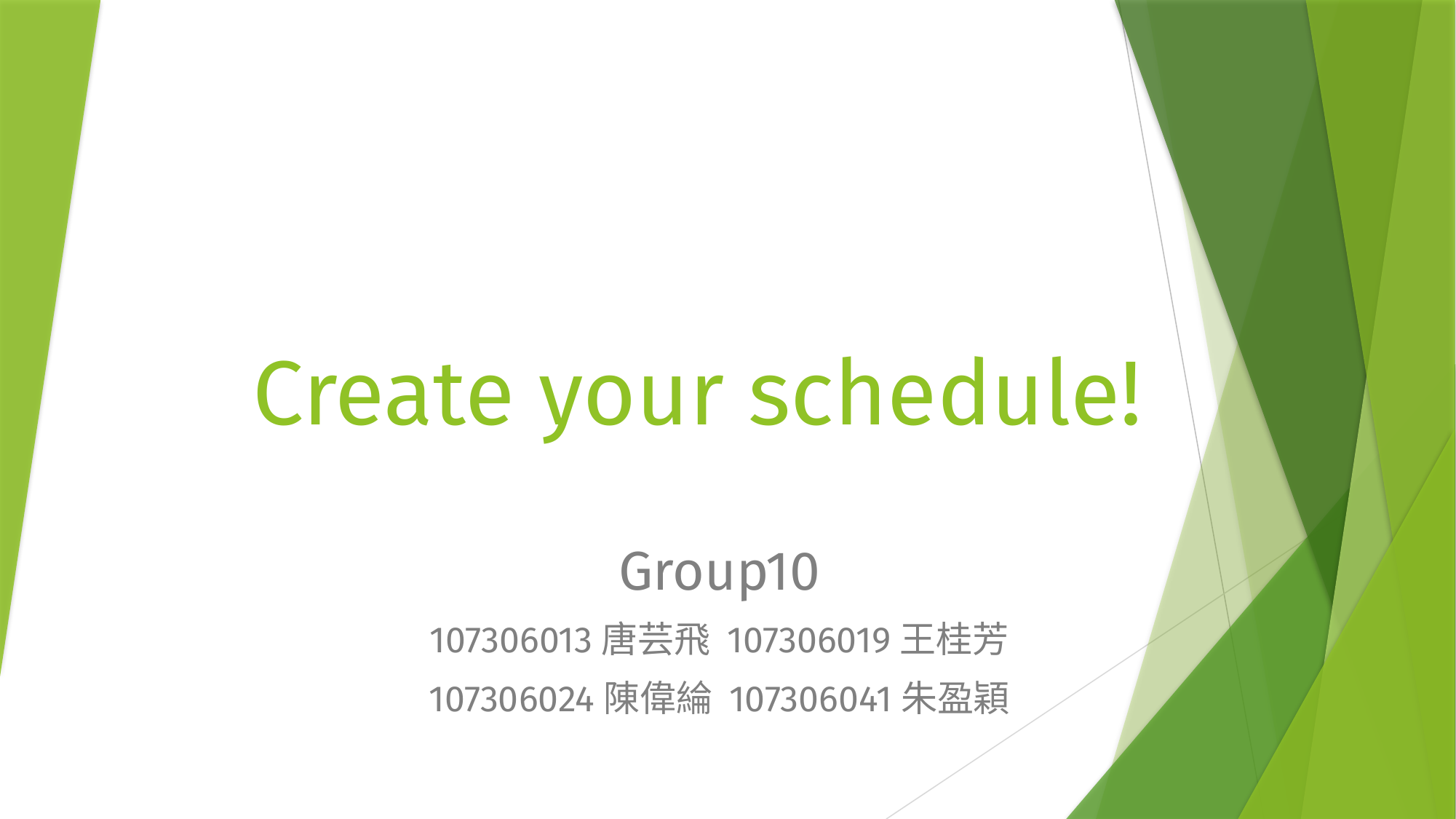

# Create your schedule!
Group10
107306013唐芸飛 107306019王桂芳
107306024陳偉綸 107306041朱盈穎